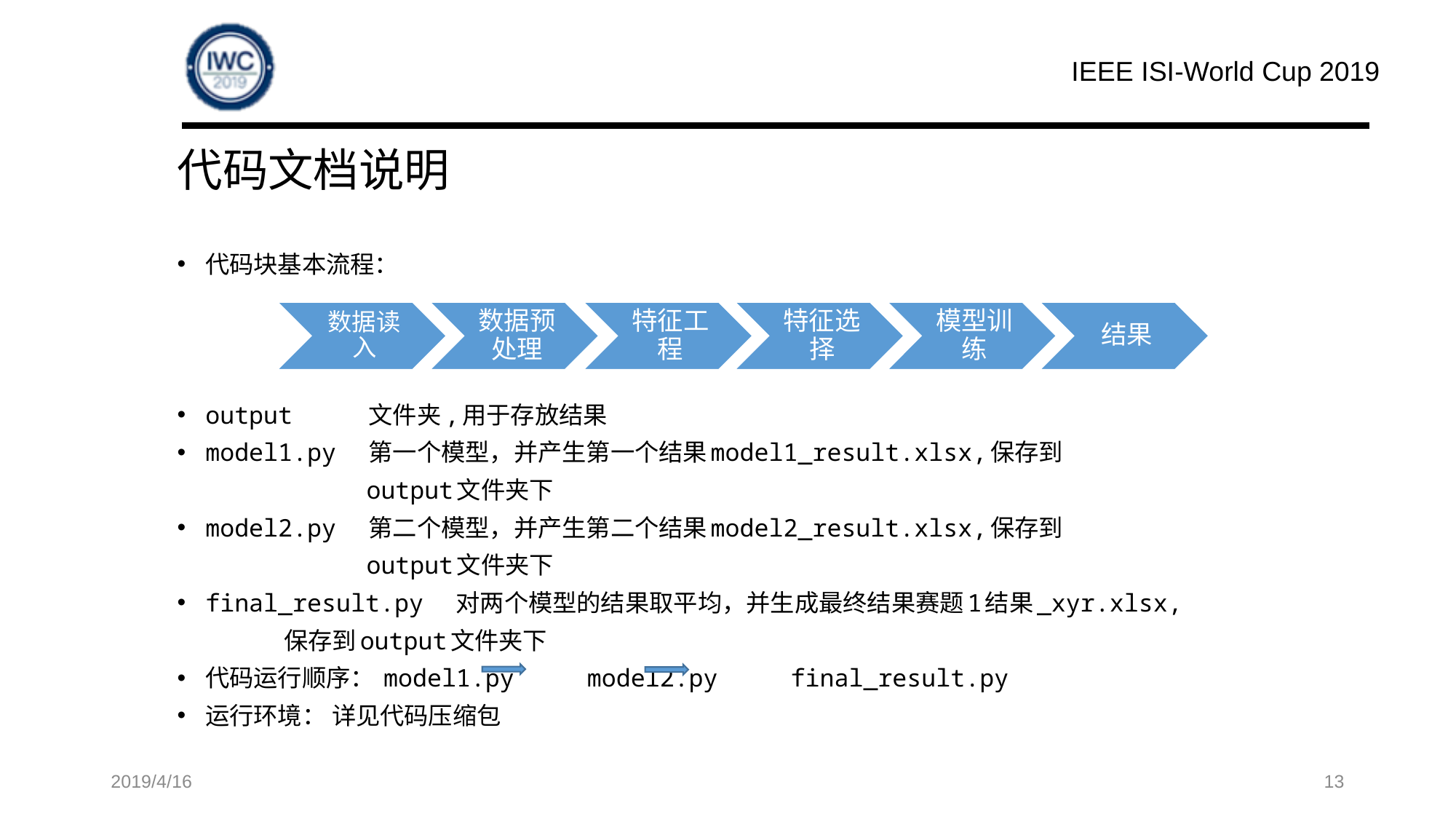

# 代码文档说明
代码块基本流程：

output     文件夹,用于存放结果
model1.py  第一个模型，并产生第一个结果model1_result.xlsx,保存到
             output文件夹下
model2.py  第二个模型，并产生第二个结果model2_result.xlsx,保存到
             output文件夹下
final_result.py  对两个模型的结果取平均，并生成最终结果赛题1结果_xyr.xlsx,
                   保存到output文件夹下
代码运行顺序： model1.py     model2.py     final_result.py
运行环境： 详见代码压缩包

数据读入
数据预处理
特征工程
特征选择
模型训练
结果

2019/4/16
13